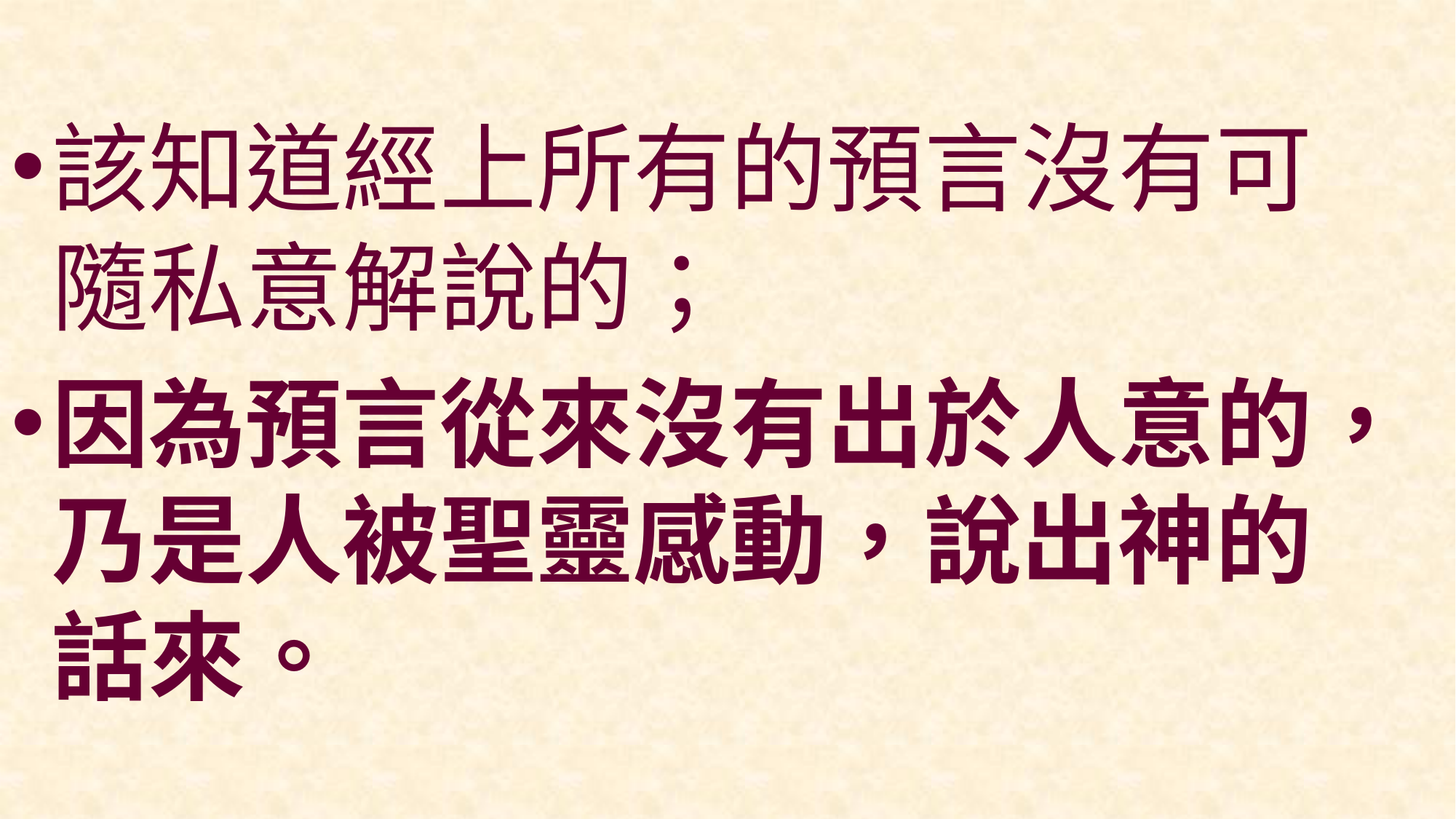

該知道經上所有的預言沒有可隨私意解說的；
因為預言從來沒有出於人意的，乃是人被聖靈感動，說出神的話來。